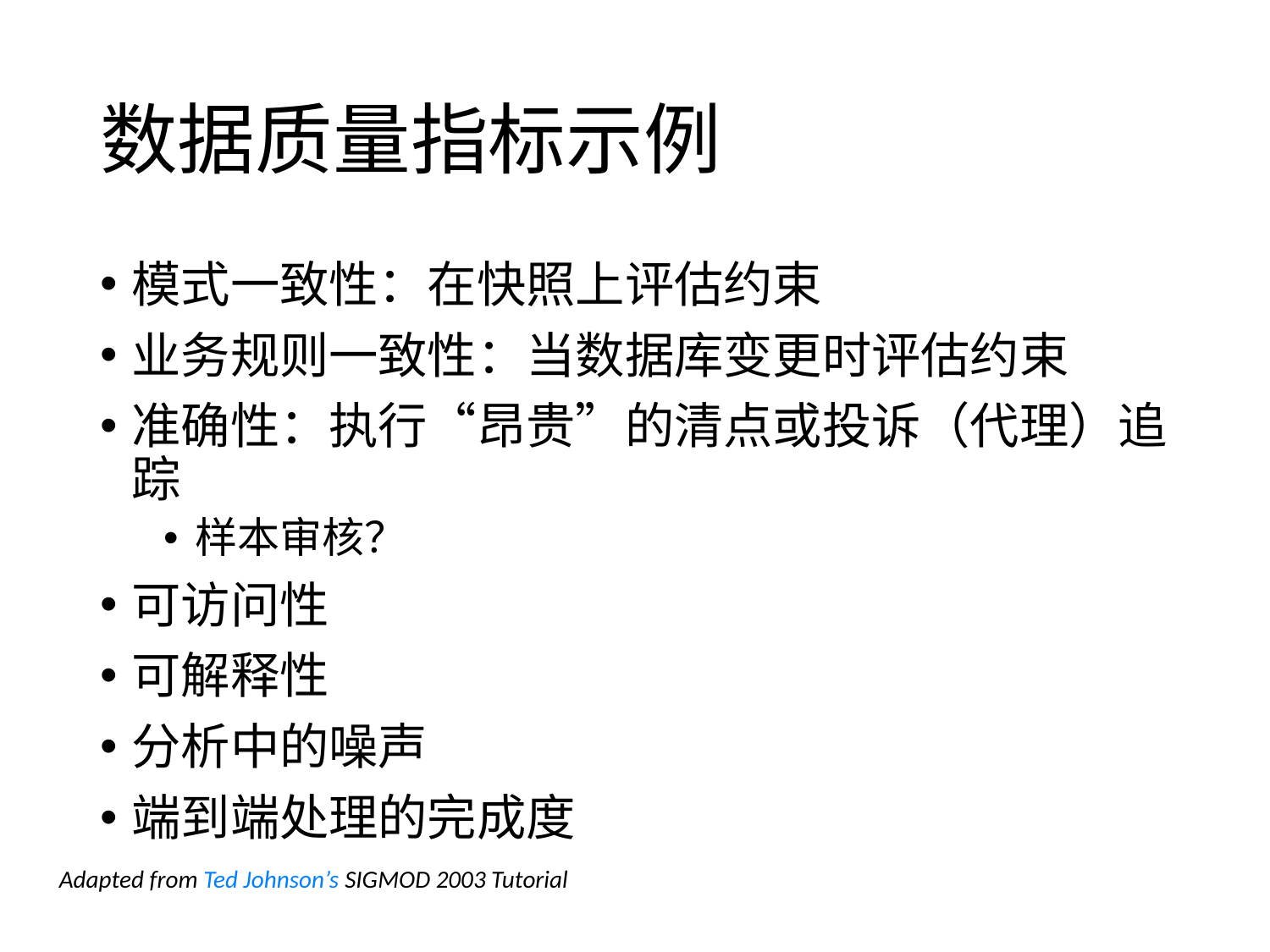

# 数据质量指标示例
模式一致性：在快照上评估约束
业务规则一致性：当数据库变更时评估约束
准确性：执行“昂贵”的清点或投诉（代理）追踪
样本审核？
可访问性
可解释性
分析中的噪声
端到端处理的完成度
Adapted from Ted Johnson’s SIGMOD 2003 Tutorial